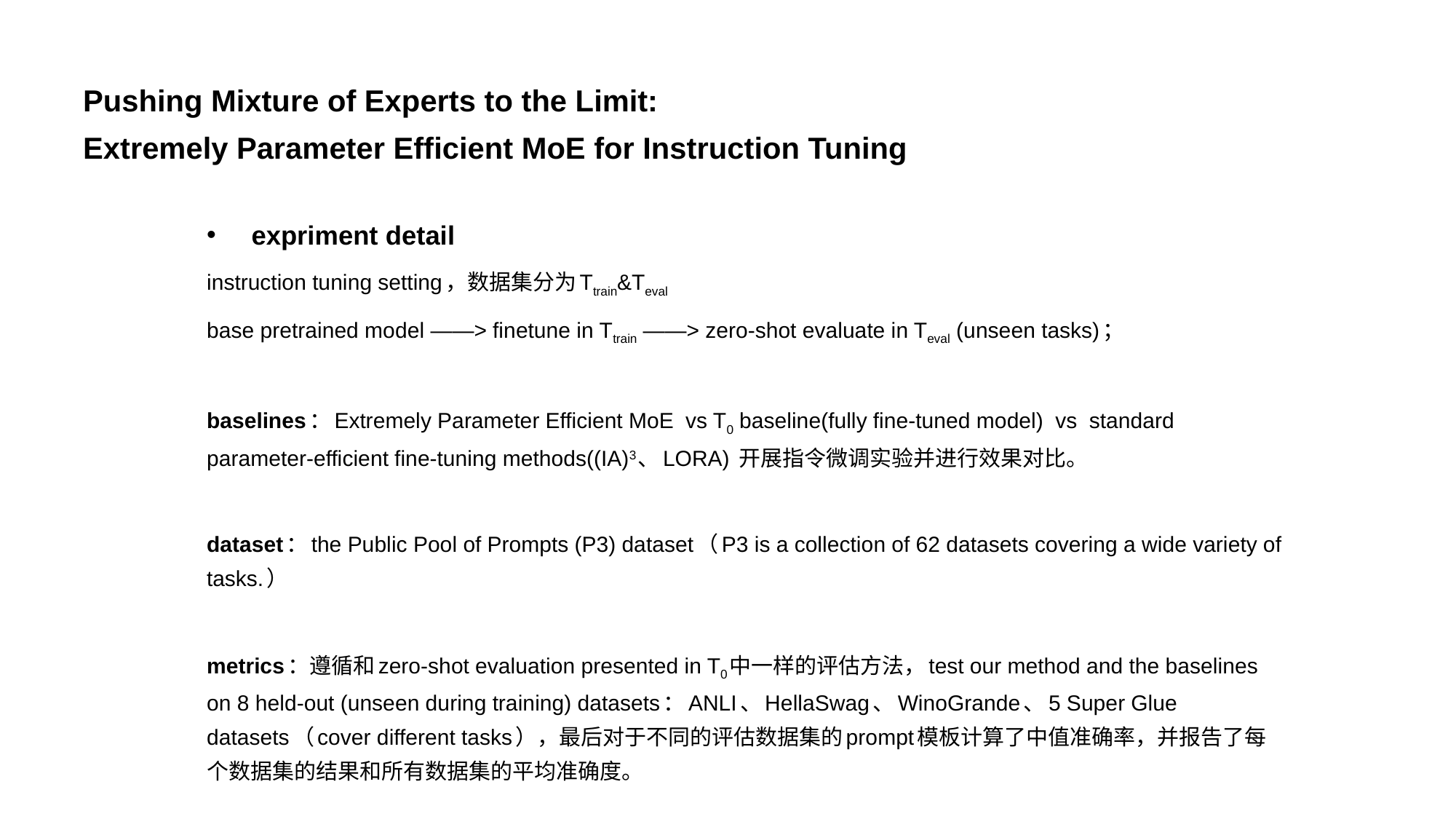

Pushing Mixture of Experts to the Limit:
Extremely Parameter Efficient MoE for Instruction Tuning
expriment detail
instruction tuning setting，数据集分为Ttrain&Teval
base pretrained model ——> finetune in Ttrain ——> zero-shot evaluate in Teval (unseen tasks)；

baselines：Extremely Parameter Efficient MoE  vs T0 baseline(fully fine-tuned model)  vs  standard parameter-efficient fine-tuning methods((IA)3、LORA) 开展指令微调实验并进行效果对比。

dataset：the Public Pool of Prompts (P3) dataset（P3 is a collection of 62 datasets covering a wide variety of tasks.）

metrics：遵循和zero-shot evaluation presented in T0中一样的评估方法，test our method and the baselines on 8 held-out (unseen during training) datasets：ANLI、HellaSwag、WinoGrande、5 Super Glue datasets（cover different tasks），最后对于不同的评估数据集的prompt模板计算了中值准确率，并报告了每个数据集的结果和所有数据集的平均准确度。